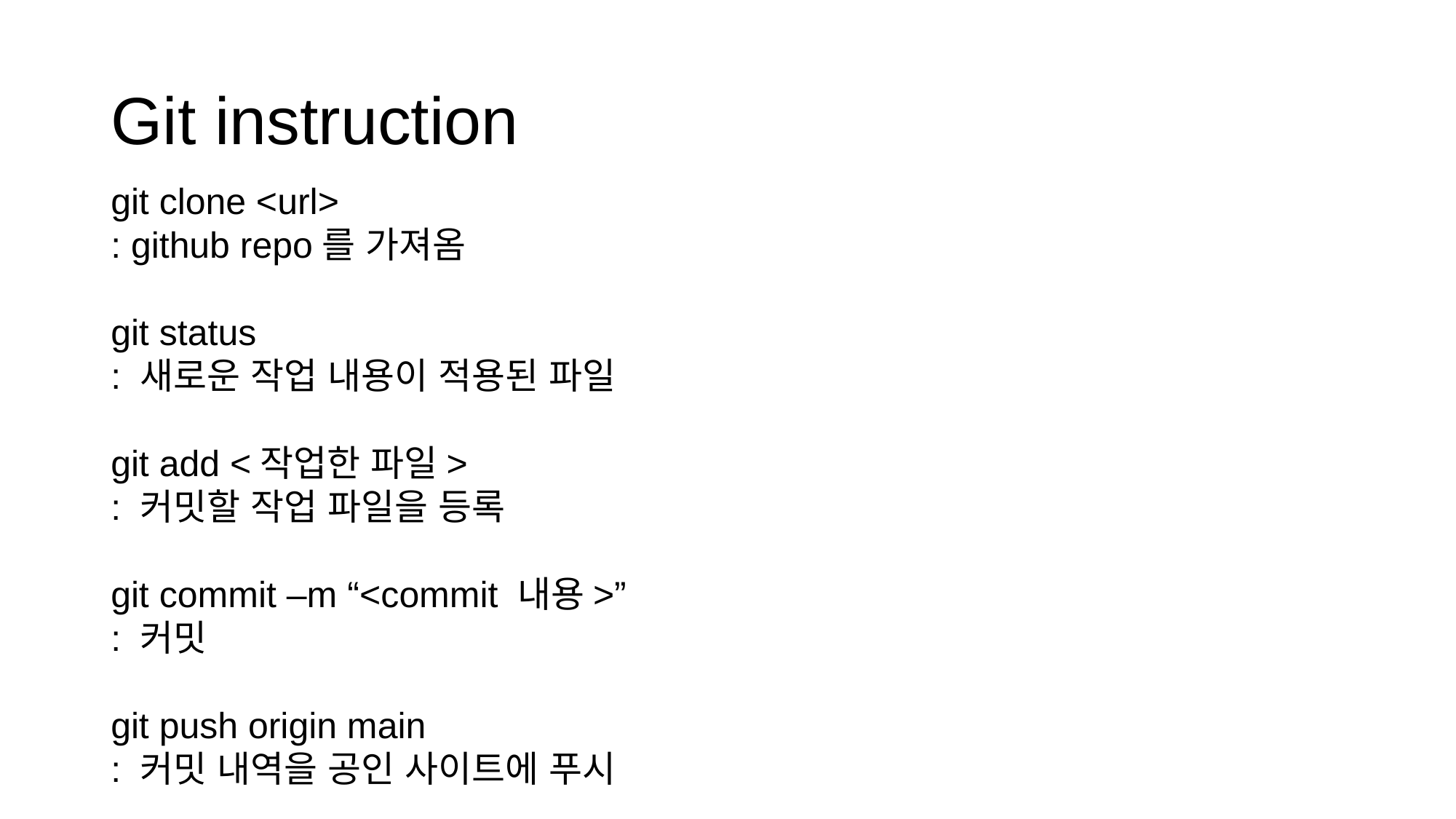

# Git instruction
git clone <url>
: github repo를 가져옴

git status
: 새로운 작업 내용이 적용된 파일

git add <작업한 파일>
: 커밋할 작업 파일을 등록

git commit –m “<commit 내용>”
: 커밋

git push origin main
: 커밋 내역을 공인 사이트에 푸시